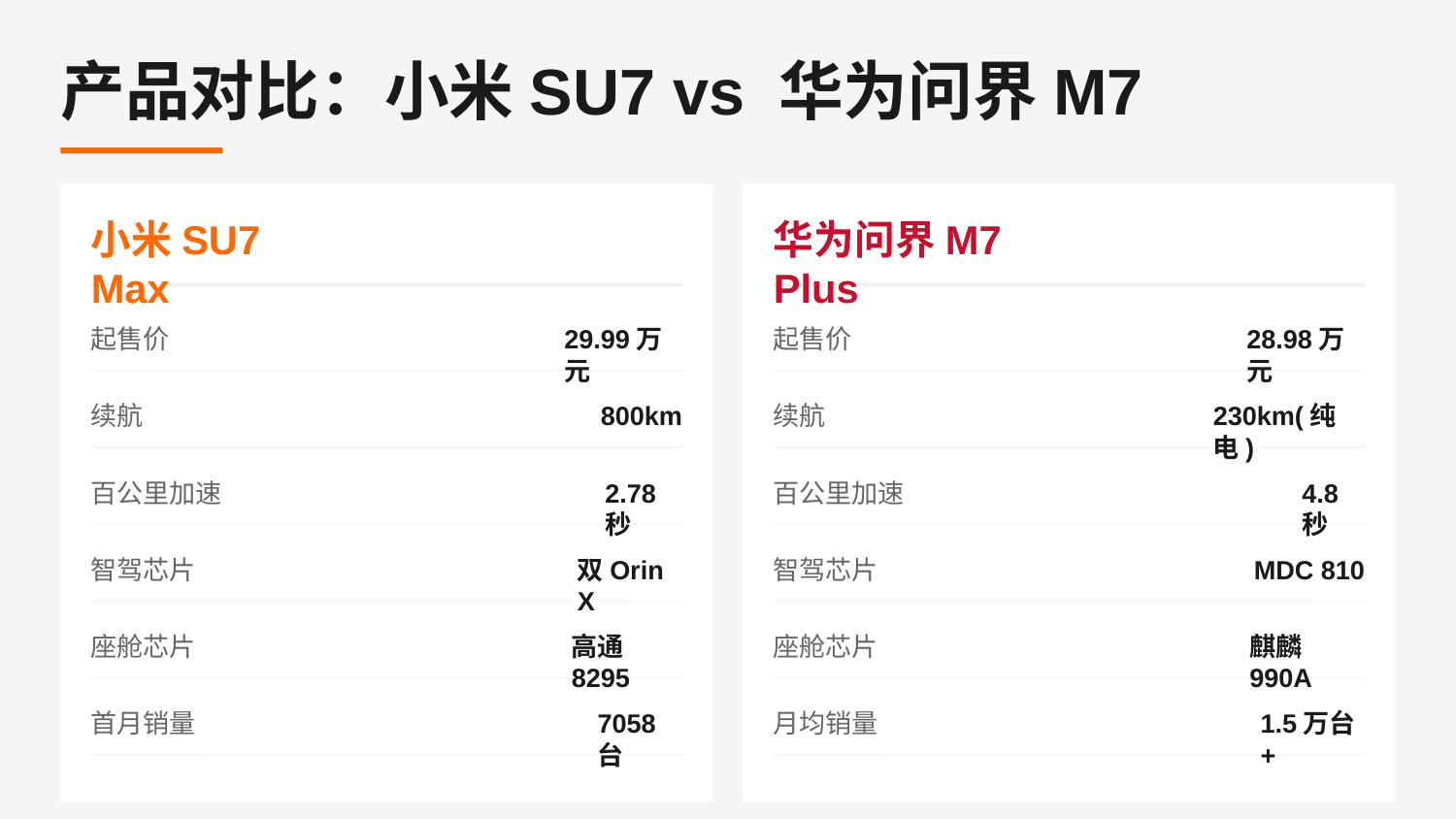

产品对比：小米SU7 vs 华为问界M7

小米SU7 Max
华为问界M7 Plus

起售价
29.99万元
起售价
28.98万元

续航
800km
续航
230km(纯电)

百公里加速
2.78秒
百公里加速
4.8秒

智驾芯片
双Orin X
智驾芯片
MDC 810

座舱芯片
高通8295
座舱芯片
麒麟990A

首月销量
7058台
月均销量
1.5万台+